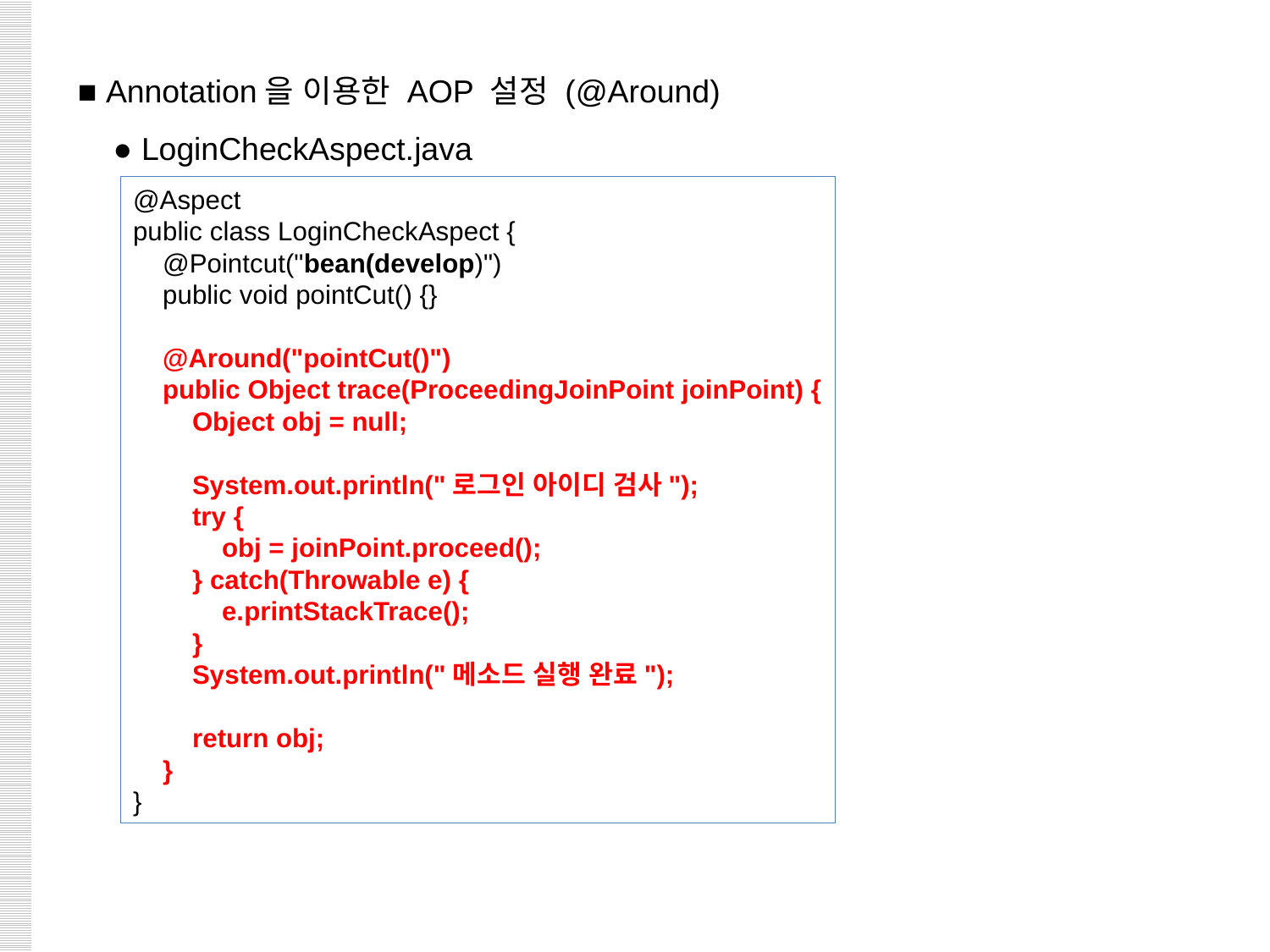

■ Annotation을 이용한 AOP 설정 (@Around)
    ● LoginCheckAspect.java
@Aspect
public class LoginCheckAspect {
    @Pointcut("bean(develop)")
    public void pointCut() {}

    @Around("pointCut()")
    public Object trace(ProceedingJoinPoint joinPoint) {
        Object obj = null;

        System.out.println("로그인 아이디 검사");
        try {
            obj = joinPoint.proceed();
        } catch(Throwable e) {
            e.printStackTrace();
        }
        System.out.println("메소드 실행 완료");

        return obj;
    }
}